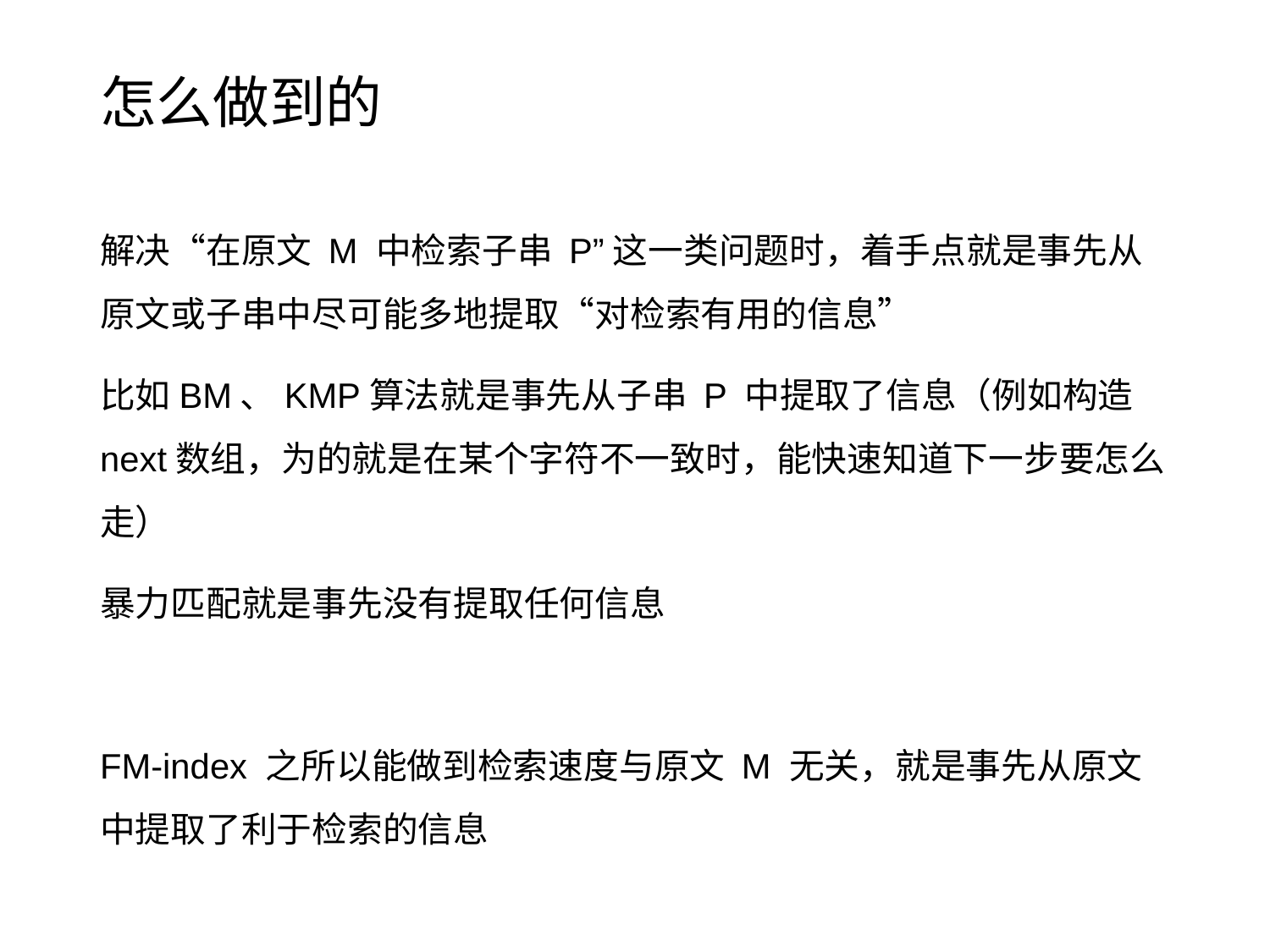

# 怎么做到的
解决“在原文 M 中检索子串 P”这一类问题时，着手点就是事先从原文或子串中尽可能多地提取“对检索有用的信息”
比如BM、KMP算法就是事先从子串 P 中提取了信息（例如构造next数组，为的就是在某个字符不一致时，能快速知道下一步要怎么走）
暴力匹配就是事先没有提取任何信息

FM-index 之所以能做到检索速度与原文 M 无关，就是事先从原文中提取了利于检索的信息